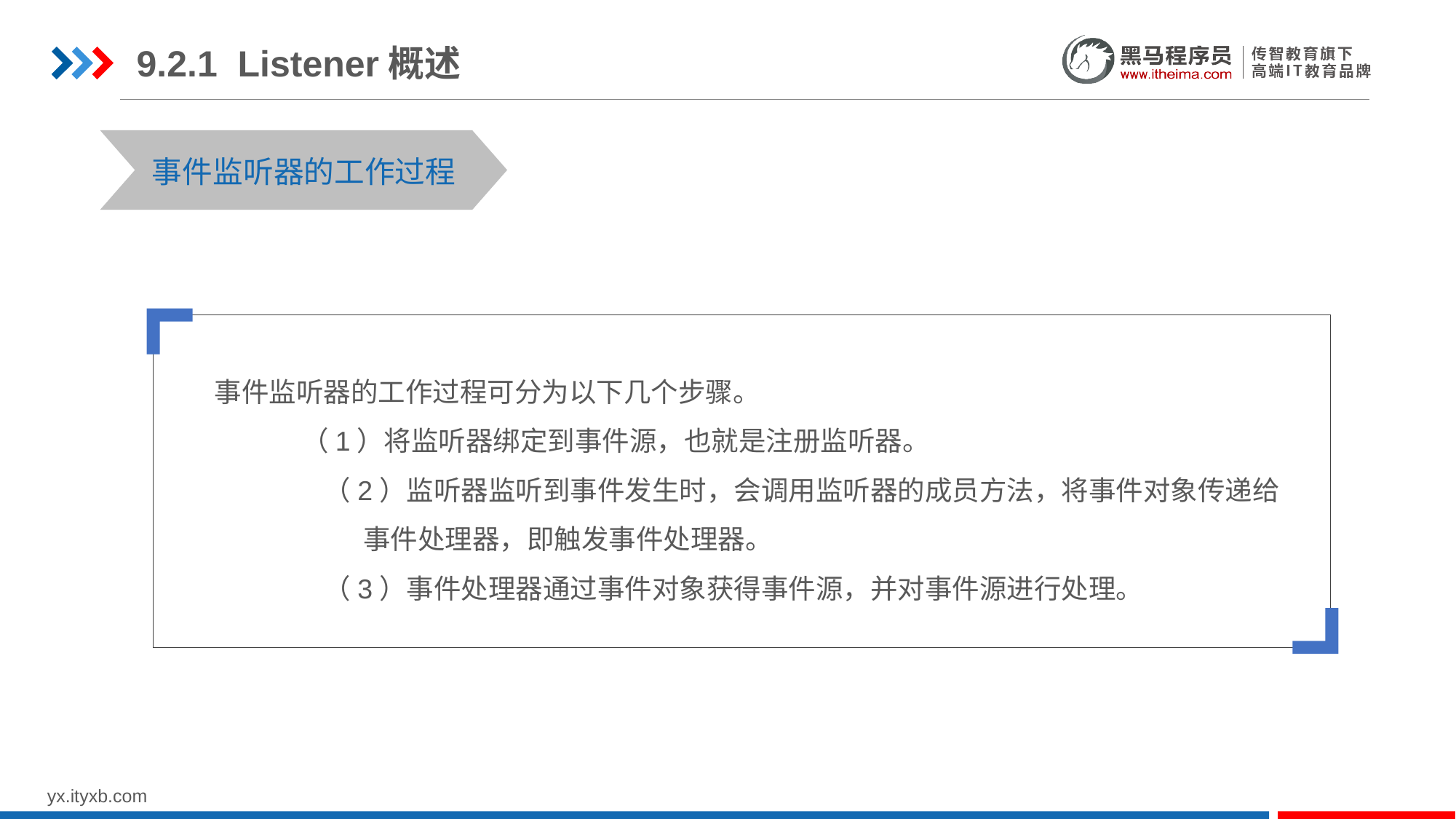

9.2.1  Listener概述

事件监听器的工作过程

事件监听器的工作过程可分为以下几个步骤。
             （1）将监听器绑定到事件源，也就是注册监听器。
	（2）监听器监听到事件发生时，会调用监听器的成员方法，将事件对象传递给
                       事件处理器，即触发事件处理器。
	（3）事件处理器通过事件对象获得事件源，并对事件源进行处理。